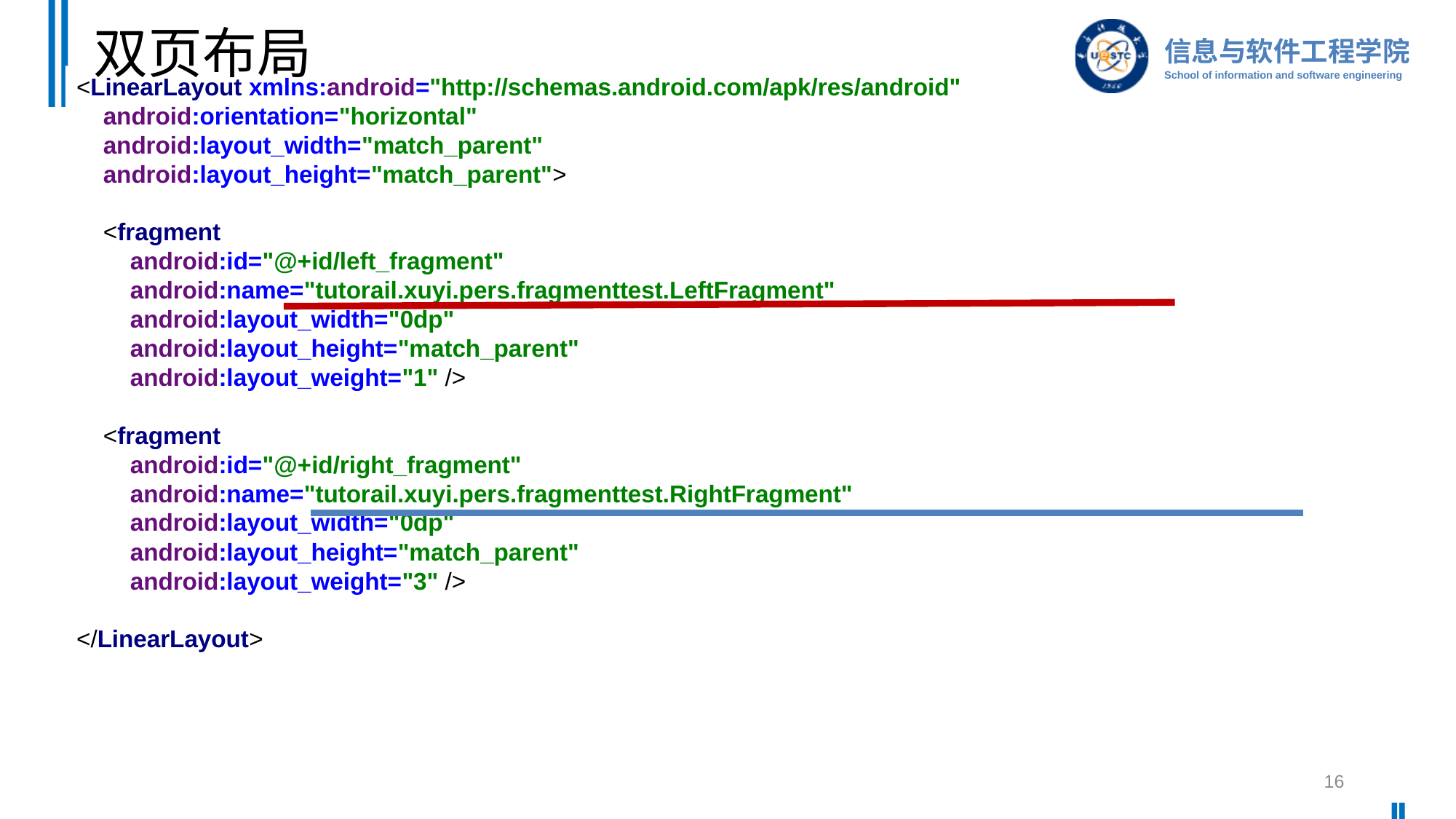

# 双页布局
<LinearLayout xmlns:android="http://schemas.android.com/apk/res/android"
    android:orientation="horizontal"
    android:layout_width="match_parent"
    android:layout_height="match_parent">
    <fragment
        android:id="@+id/left_fragment"
        android:name="tutorail.xuyi.pers.fragmenttest.LeftFragment"
        android:layout_width="0dp"
        android:layout_height="match_parent"
        android:layout_weight="1" />
    <fragment
        android:id="@+id/right_fragment"
        android:name="tutorail.xuyi.pers.fragmenttest.RightFragment"
        android:layout_width="0dp"
        android:layout_height="match_parent"
        android:layout_weight="3" />
</LinearLayout>
16